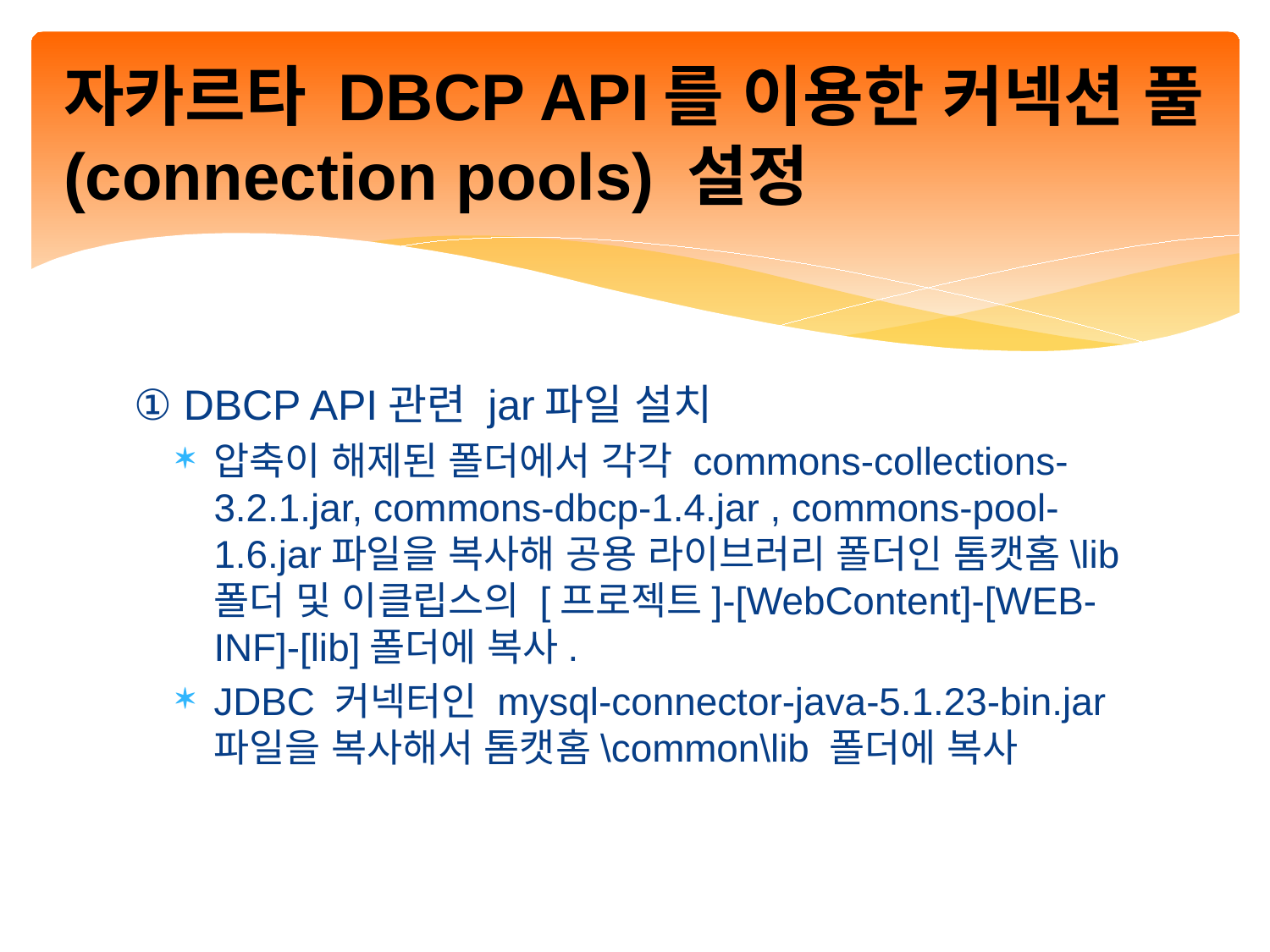

# 자카르타 DBCP API를 이용한 커넥션 풀(connection pools) 설정
① DBCP API관련 jar파일 설치
압축이 해제된 폴더에서 각각 commons-collections-3.2.1.jar, commons-dbcp-1.4.jar , commons-pool-1.6.jar파일을 복사해 공용 라이브러리 폴더인 톰캣홈\lib 폴더 및 이클립스의 [프로젝트]-[WebContent]-[WEB-INF]-[lib]폴더에 복사.
JDBC 커넥터인 mysql-connector-java-5.1.23-bin.jar파일을 복사해서 톰캣홈\common\lib 폴더에 복사